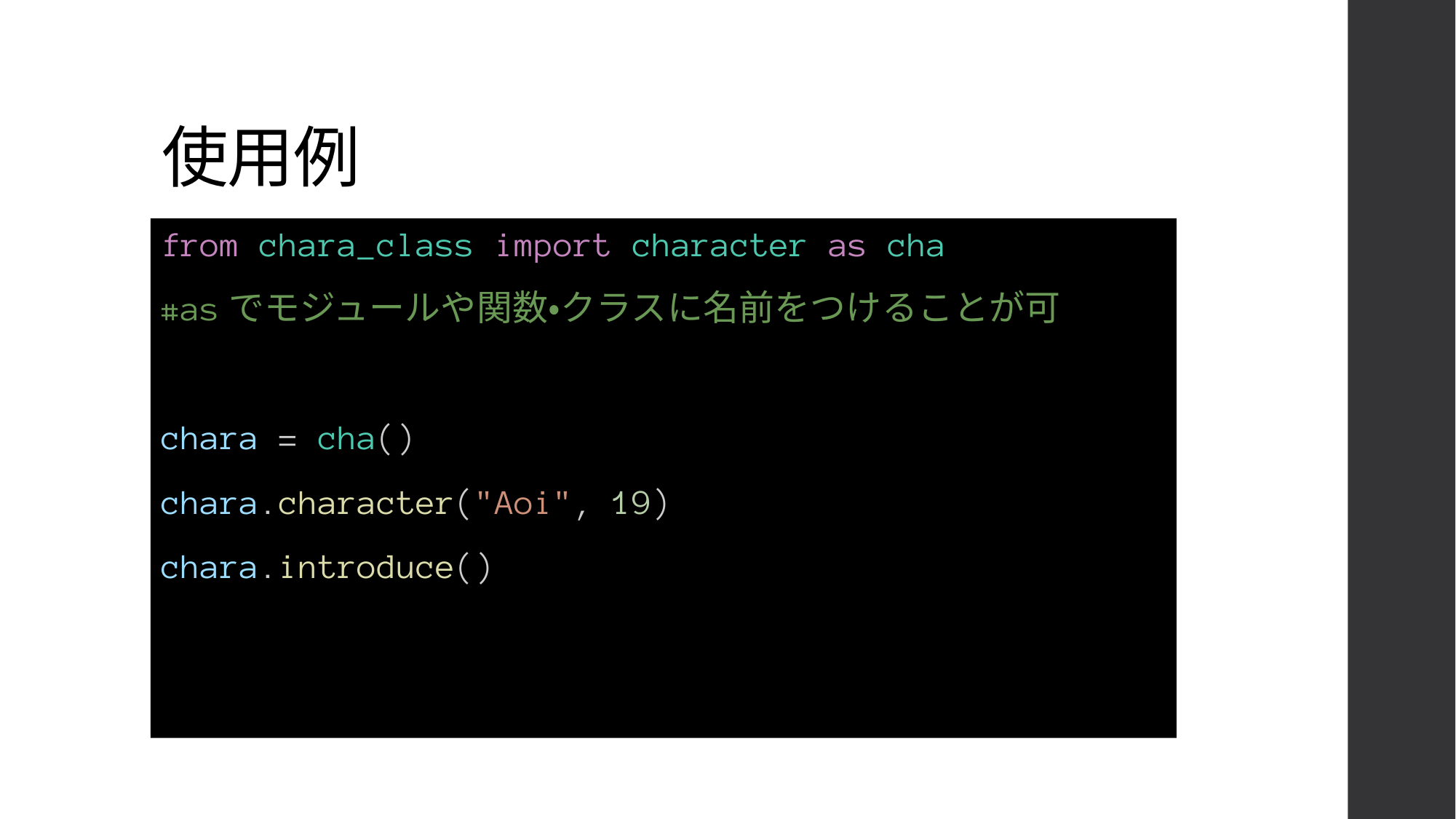

# 使用例
from chara_class import character as cha
#asでモジュールや関数・クラスに名前をつけることが可

chara = cha()
chara.character("Aoi", 19)
chara.introduce()